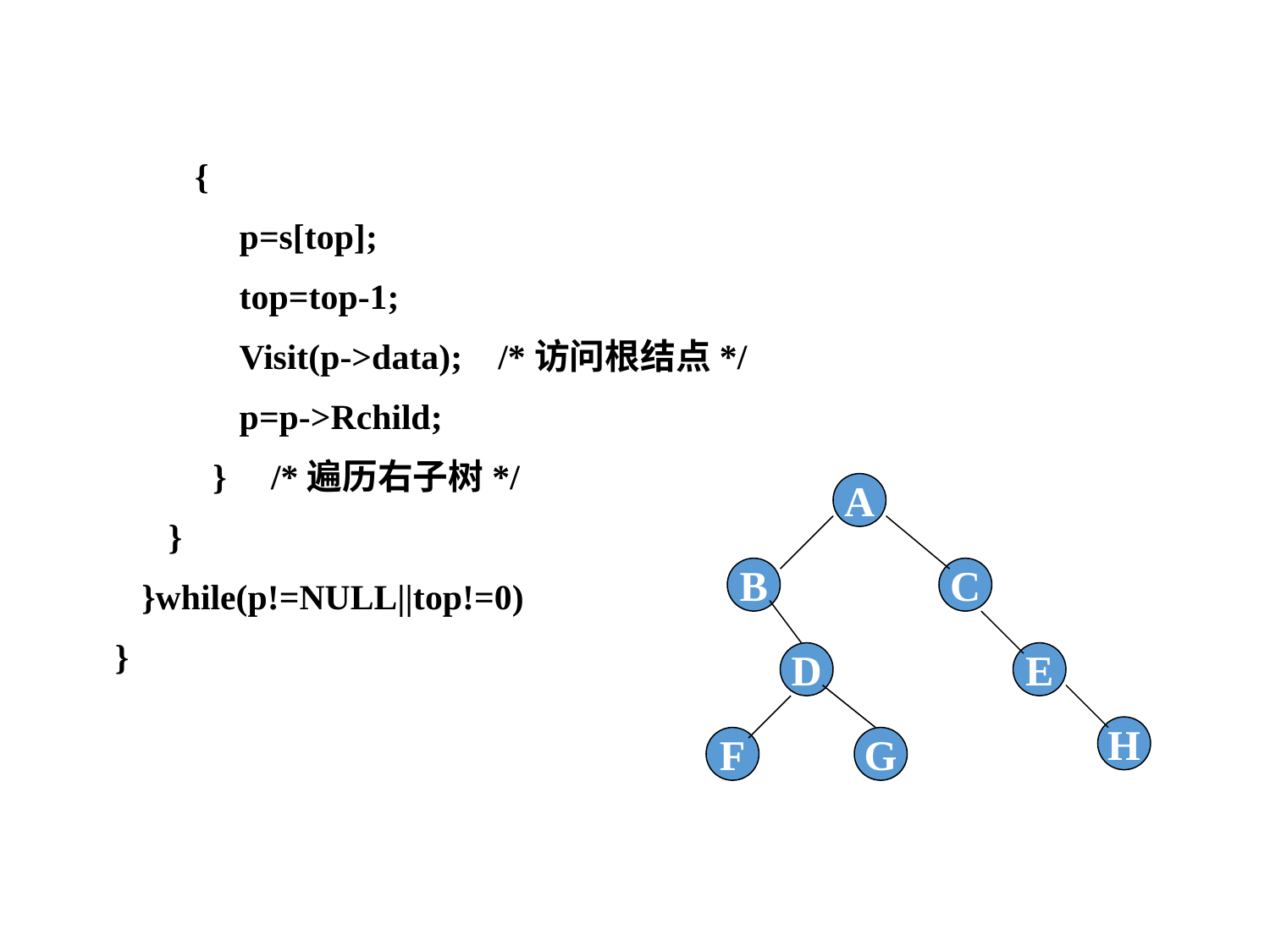

{
                p=s[top];
                top=top-1;
                Visit(p->data);    /*访问根结点*/
                p=p->Rchild;
             }     /*遍历右子树*/
        }
     }while(p!=NULL||top!=0)
  }

A

B
C

D
E

H
F
G